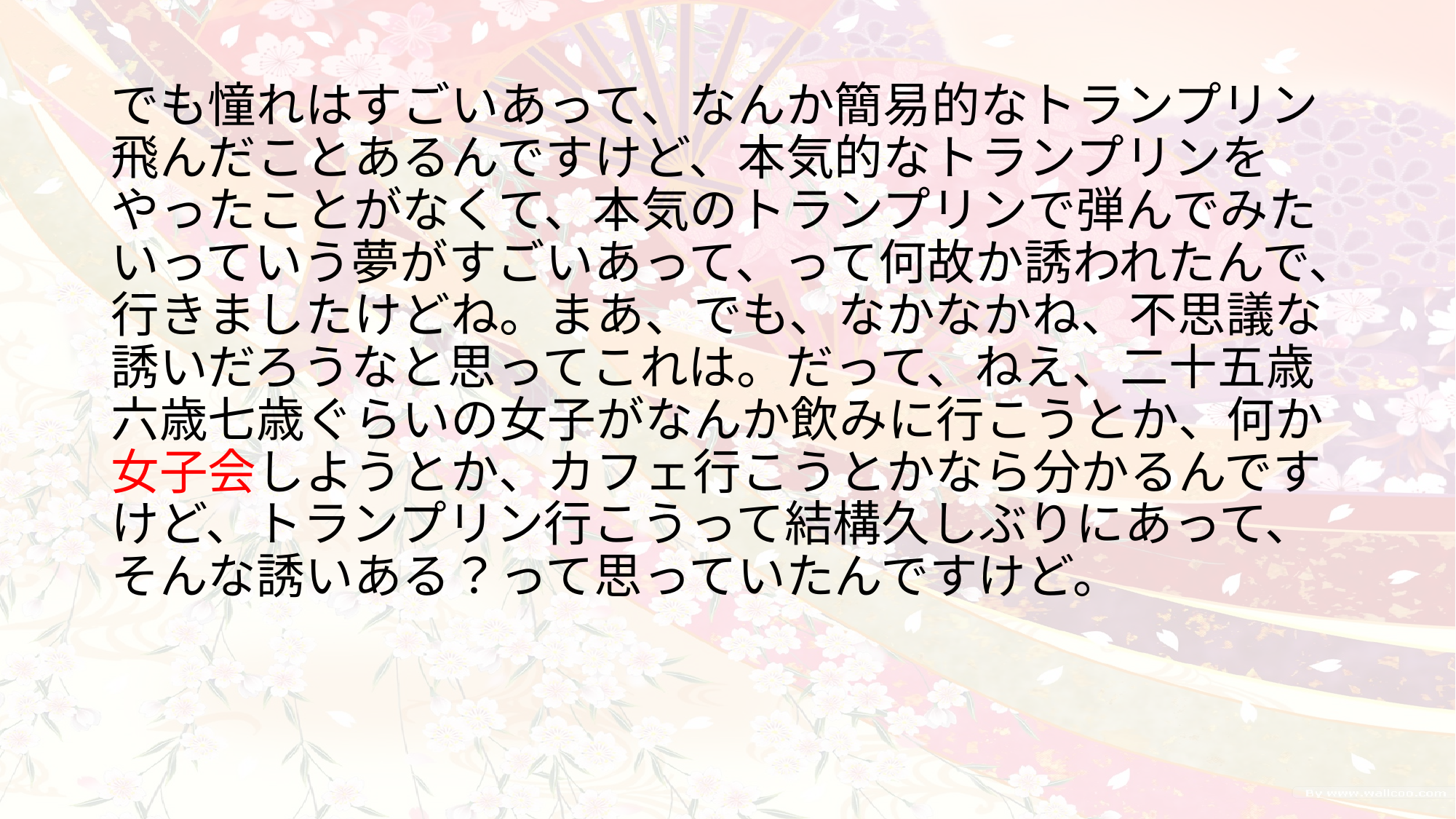

でも憧れはすごいあって、なんか簡易的なトランプリン飛んだことあるんですけど、本気的なトランプリンをやったことがなくて、本気のトランプリンで弾んでみたいっていう夢がすごいあって、って何故か誘われたんで、行きましたけどね。まあ、でも、なかなかね、不思議な誘いだろうなと思ってこれは。だって、ねえ、二十五歳六歳七歳ぐらいの女子がなんか飲みに行こうとか、何か女子会しようとか、カフェ行こうとかなら分かるんですけど、トランプリン行こうって結構久しぶりにあって、そんな誘いある？って思っていたんですけど。